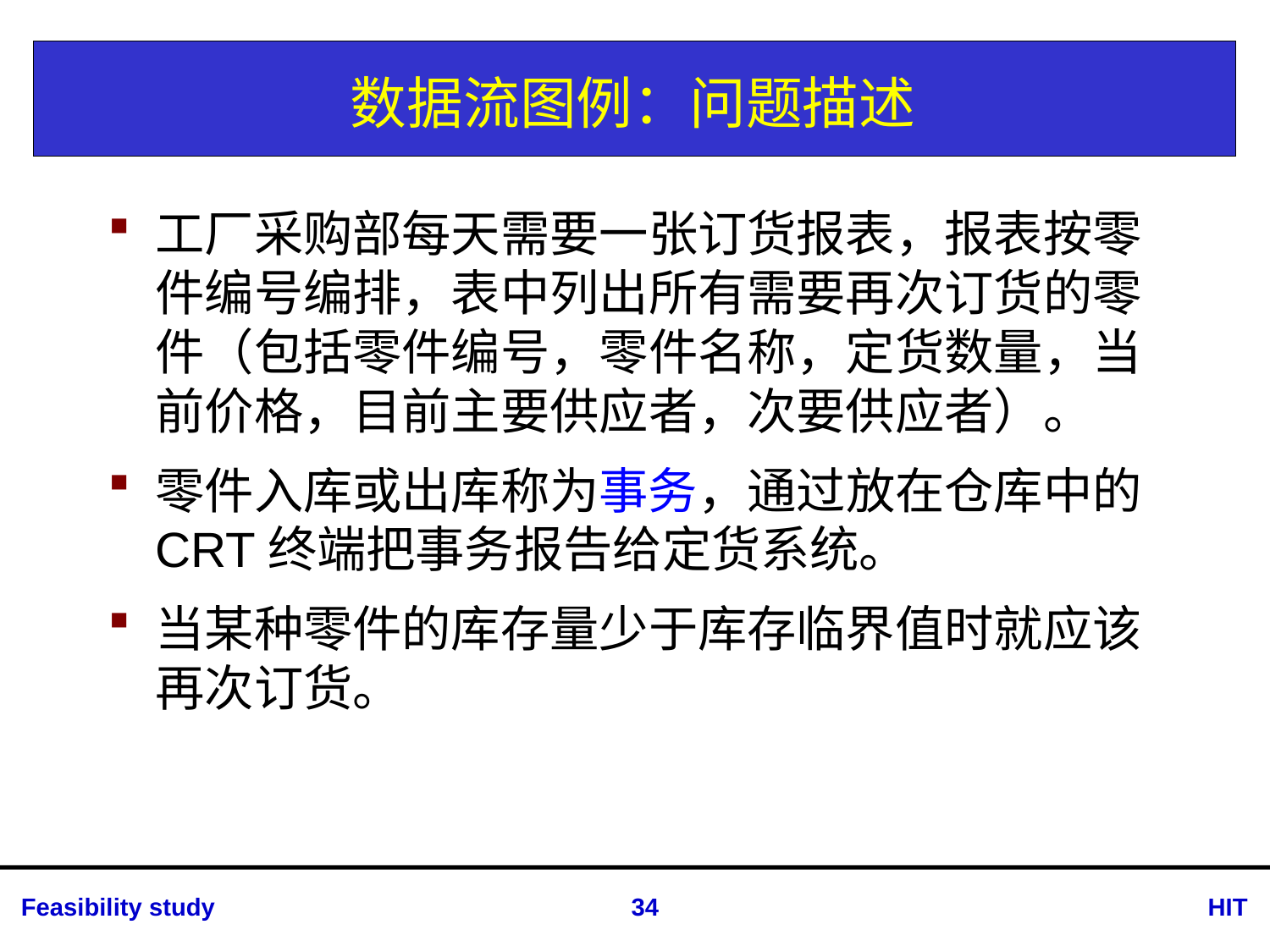

# 数据流图例：问题描述
工厂采购部每天需要一张订货报表，报表按零件编号编排，表中列出所有需要再次订货的零件（包括零件编号，零件名称，定货数量，当前价格，目前主要供应者，次要供应者）。
零件入库或出库称为事务，通过放在仓库中的CRT终端把事务报告给定货系统。
当某种零件的库存量少于库存临界值时就应该再次订货。